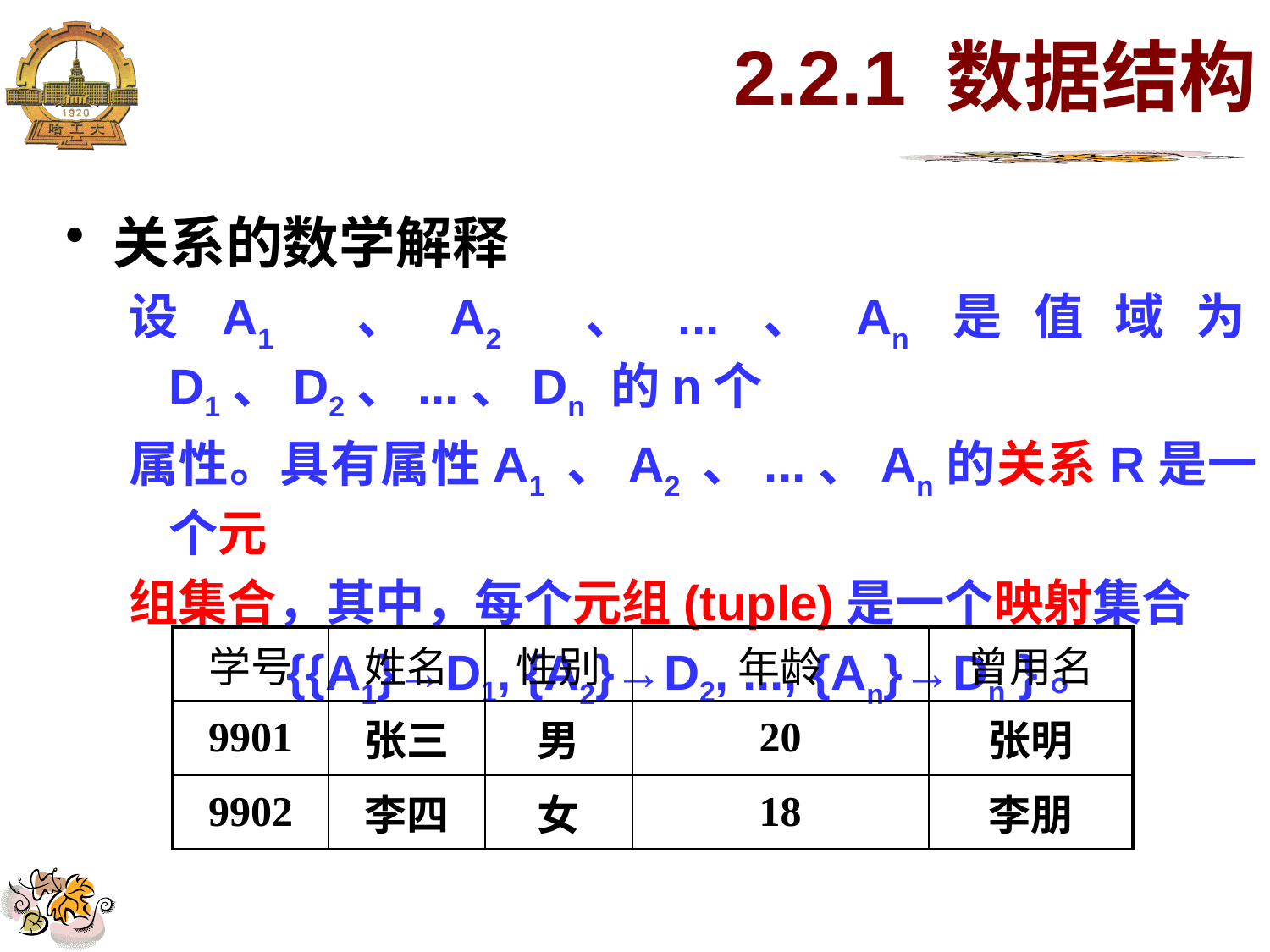

# 2.2.1 数据结构
关系的数学解释
设A1 、A2 、...、An是值域为D1、D2、...、Dn 的n个
属性。具有属性A1 、A2 、...、An的关系R是一个元
组集合，其中，每个元组(tuple)是一个映射集合
{{A1}→D1, {A2}→D2, ..., {An}→Dn }。

| 学号 | 姓名 | 性别 | 年龄 | 曾用名 |
| --- | --- | --- | --- | --- |
| 9901 | 张三 | 男 | 20 | 张明 |
| 9902 | 李四 | 女 | 18 | 李朋 |